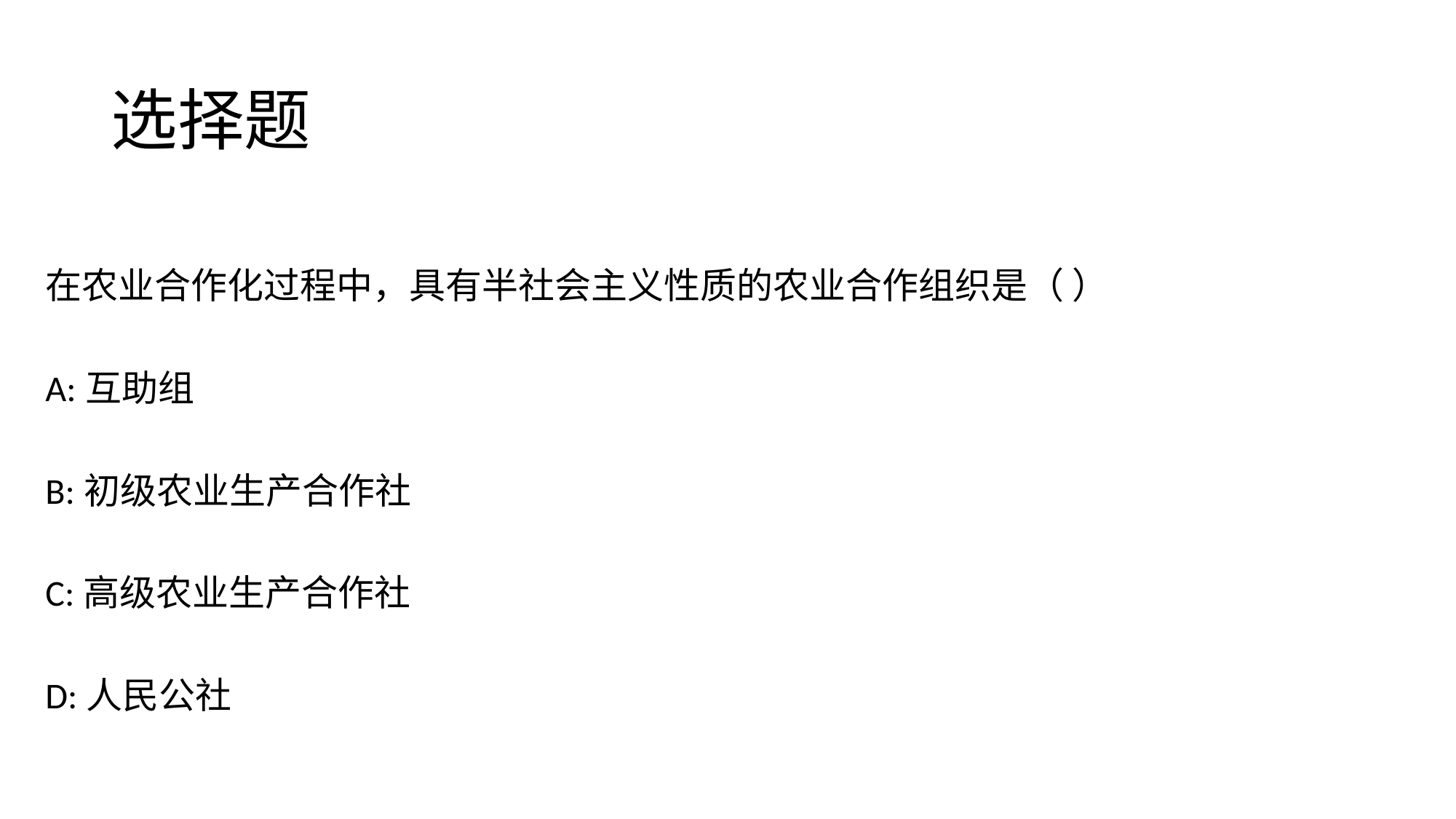

# 选择题
在农业合作化过程中，具有半社会主义性质的农业合作组织是（ ）
A:互助组
B:​初级农业生产合作社
C:高级农业生产合作社
D:人民公社